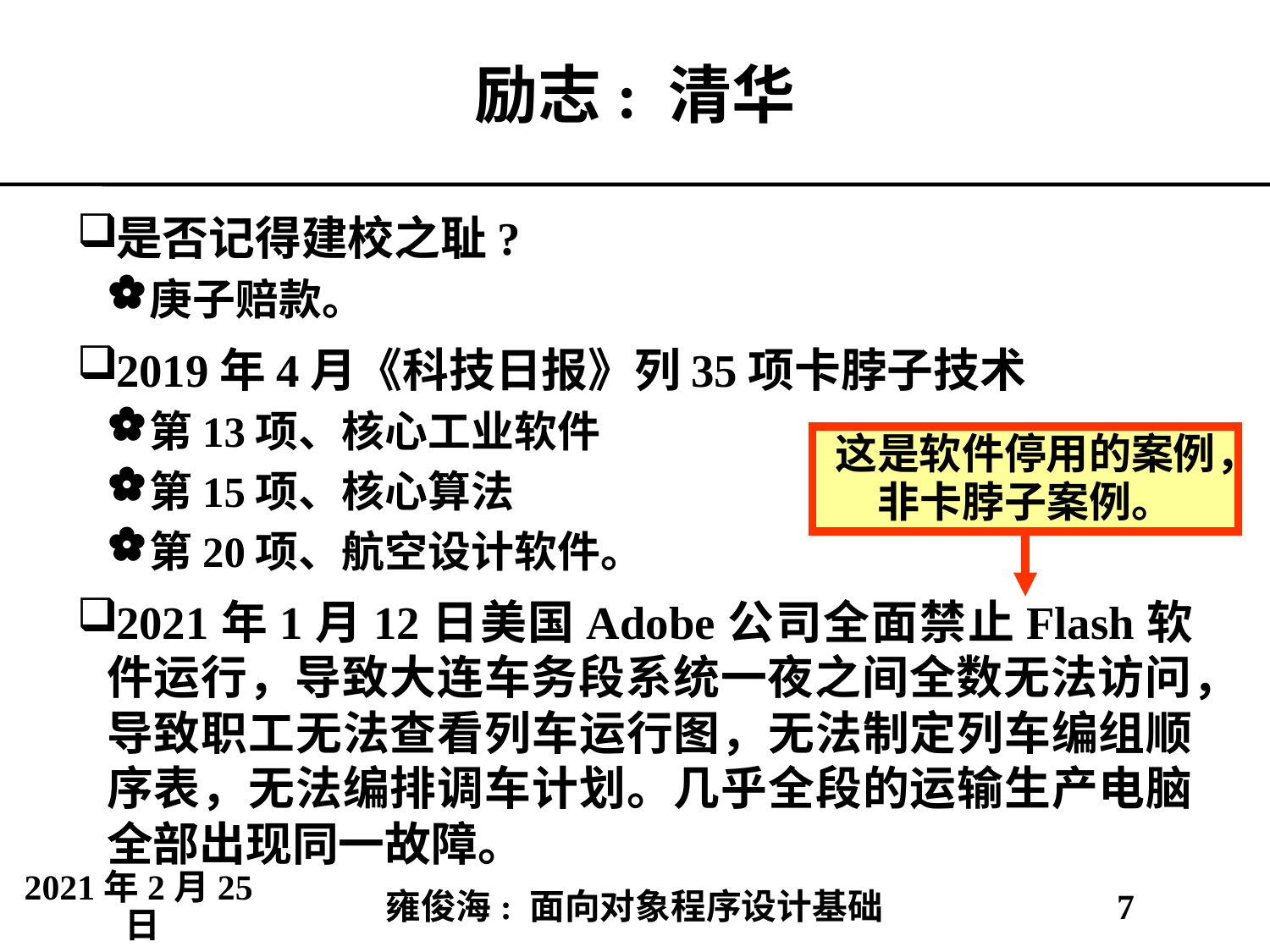

# 励志: 清华

是否记得建校之耻?
庚子赔款。
2019年4月《科技日报》列35项卡脖子技术
第13项、核心工业软件
第15项、核心算法
第20项、航空设计软件。
2021年1月12日美国Adobe公司全面禁止Flash软件运行，导致大连车务段系统一夜之间全数无法访问，导致职工无法查看列车运行图，无法制定列车编组顺序表，无法编排调车计划。几乎全段的运输生产电脑全部出现同一故障。
这是软件停用的案例，非卡脖子案例。
2021年2月25日
雍俊海: 面向对象程序设计基础
7